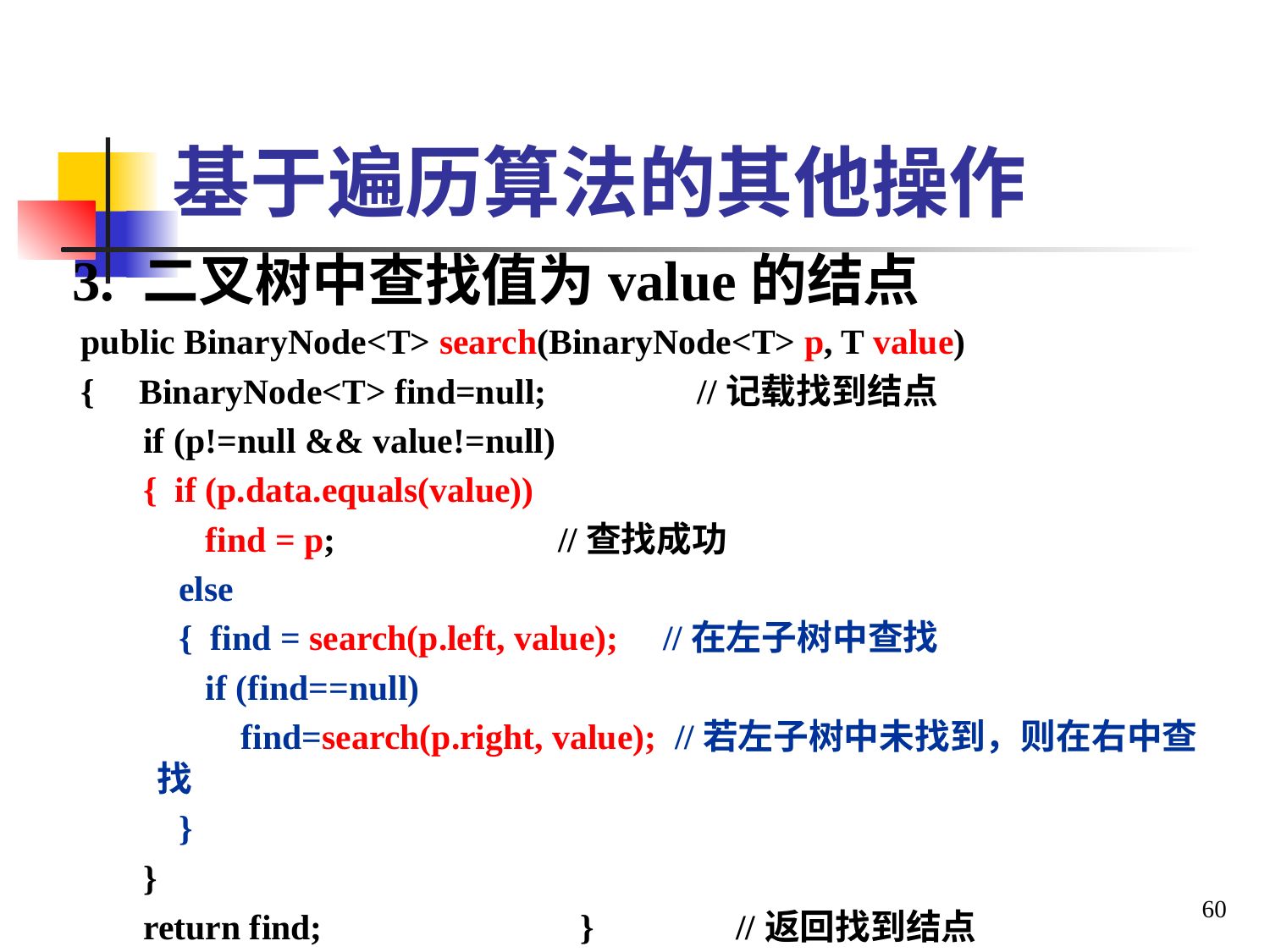

# 基于遍历算法的其他操作
3. 二叉树中查找值为value的结点
 public BinaryNode<T> search(BinaryNode<T> p, T value)
 {     BinaryNode<T> find=null;                 //记载找到结点
        if (p!=null && value!=null)
        {  if (p.data.equals(value))
               find = p;                         //查找成功
            else
            {  find = search(p.left, value);     //在左子树中查找
               if (find==null)
                   find=search(p.right, value);  //若左子树中未找到，则在右中查找
            }
        }
        return find;                             }                //返回找到结点
60